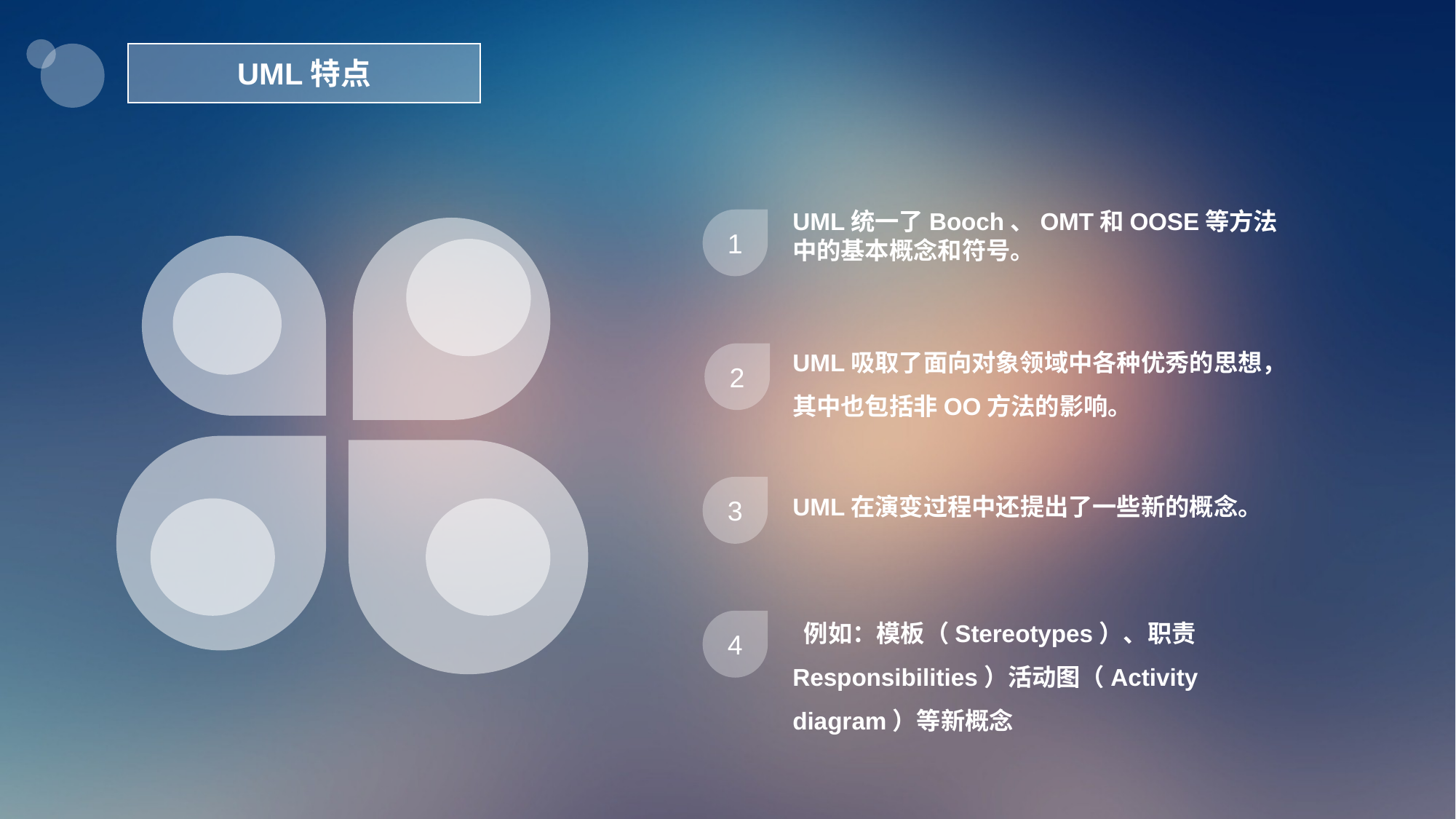

UML特点
UML统一了Booch、OMT和OOSE等方法中的基本概念和符号。
1

UML吸取了面向对象领域中各种优秀的思想，其中也包括非OO方法的影响。
2

UML在演变过程中还提出了一些新的概念。
3

 例如：模板（Stereotypes）、职责Responsibilities）活动图（Activity diagram）等新概念
4